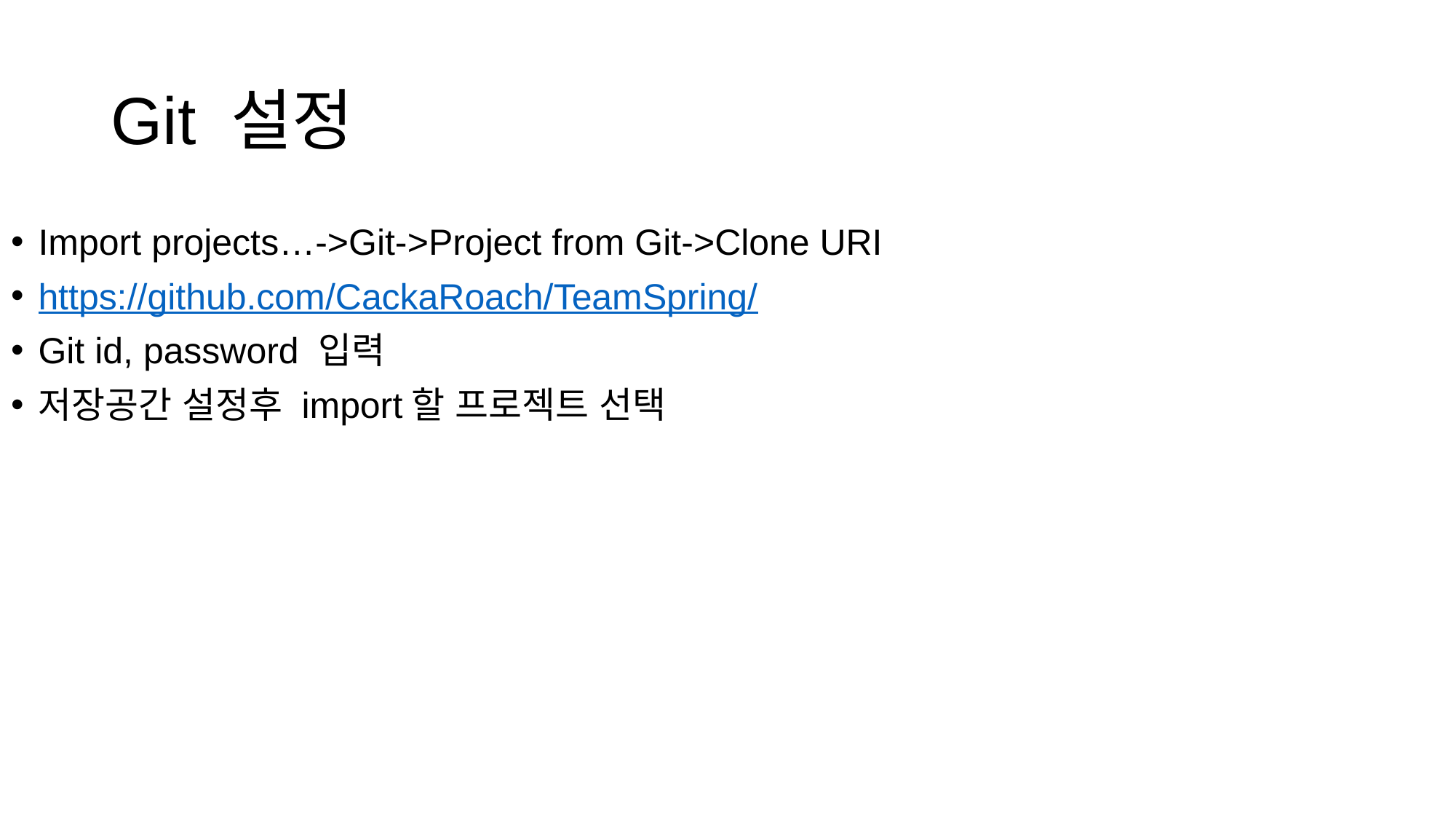

# Git 설정
Import projects…->Git->Project from Git->Clone URI
https://github.com/CackaRoach/TeamSpring/
Git id, password 입력
저장공간 설정후 import할 프로젝트 선택